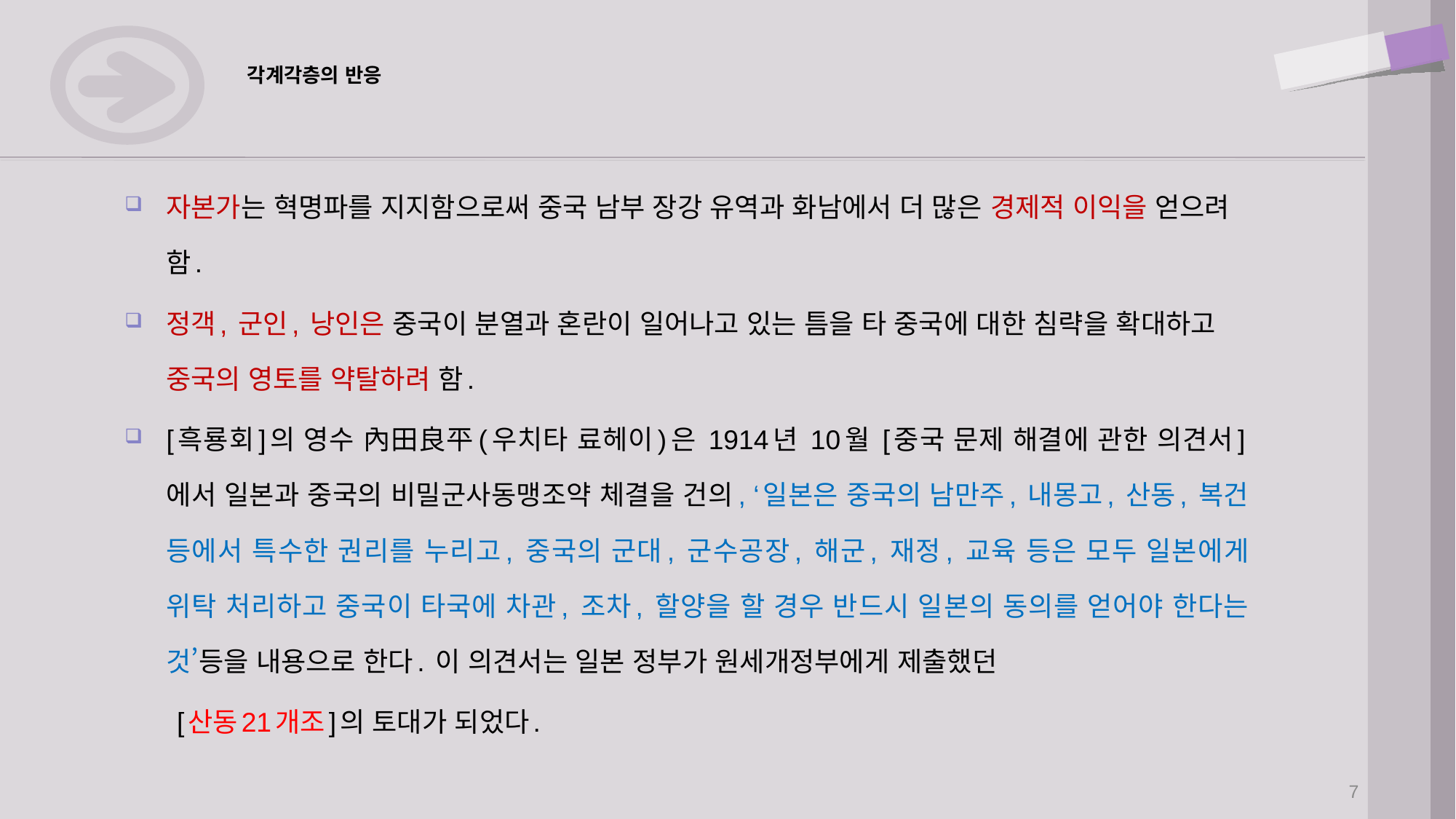

# 각계각층의 반응
자본가는 혁명파를 지지함으로써 중국 남부 장강 유역과 화남에서 더 많은 경제적 이익을 얻으려 함.
정객, 군인, 낭인은 중국이 분열과 혼란이 일어나고 있는 틈을 타 중국에 대한 침략을 확대하고 중국의 영토를 약탈하려 함.
[흑룡회]의 영수 內田良平(우치타 료헤이)은 1914년 10월 [중국 문제 해결에 관한 의견서]에서 일본과 중국의 비밀군사동맹조약 체결을 건의, ‘일본은 중국의 남만주, 내몽고, 산동, 복건 등에서 특수한 권리를 누리고, 중국의 군대, 군수공장, 해군, 재정, 교육 등은 모두 일본에게 위탁 처리하고 중국이 타국에 차관, 조차, 할양을 할 경우 반드시 일본의 동의를 얻어야 한다는 것’등을 내용으로 한다. 이 의견서는 일본 정부가 원세개정부에게 제출했던
       [산동21개조]의 토대가 되었다.
7